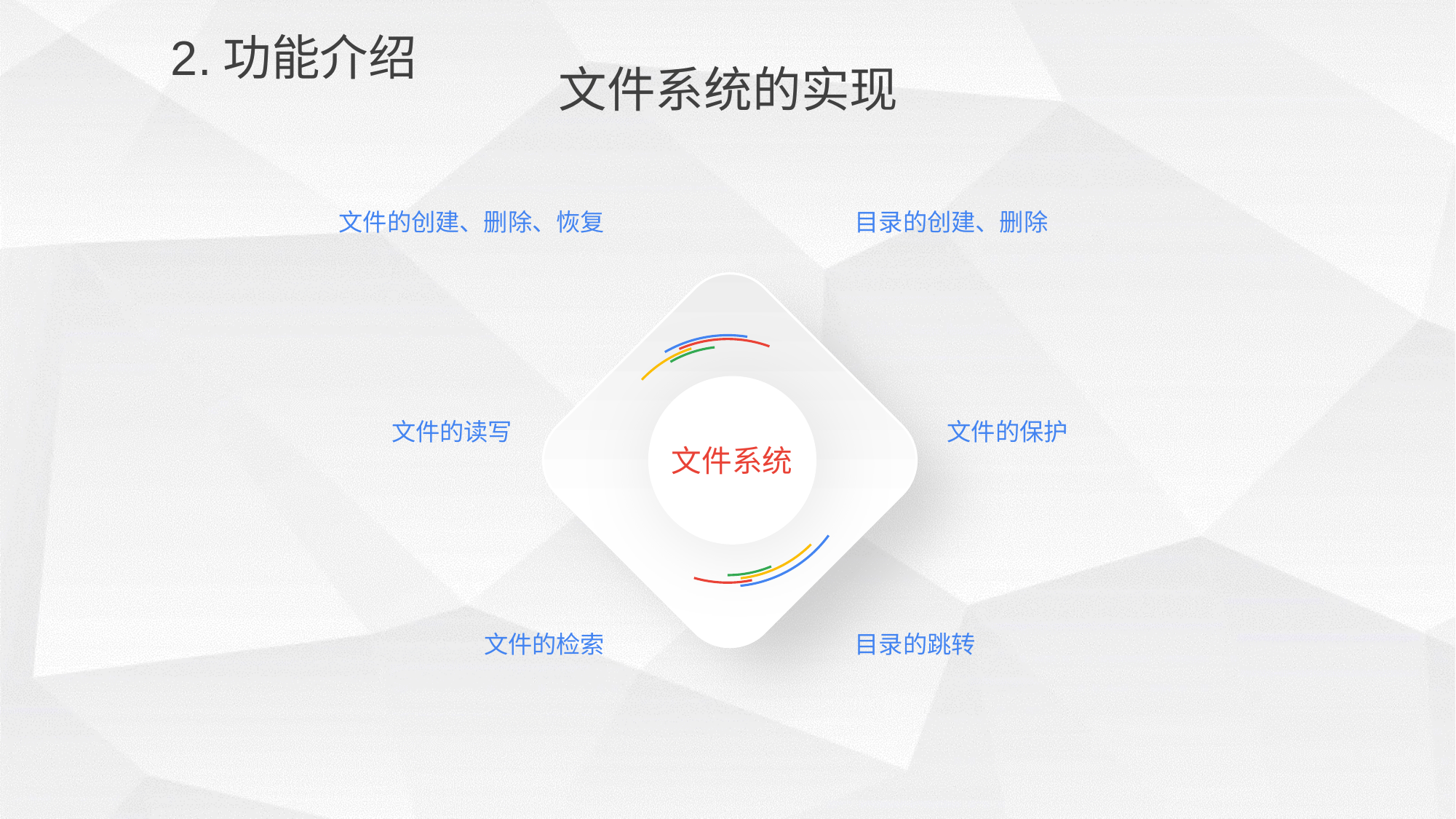

2.功能介绍
文件系统的实现
目录的创建、删除
文件的创建、删除、恢复

文件的读写
文件的保护
文件系统
文件的检索
目录的跳转